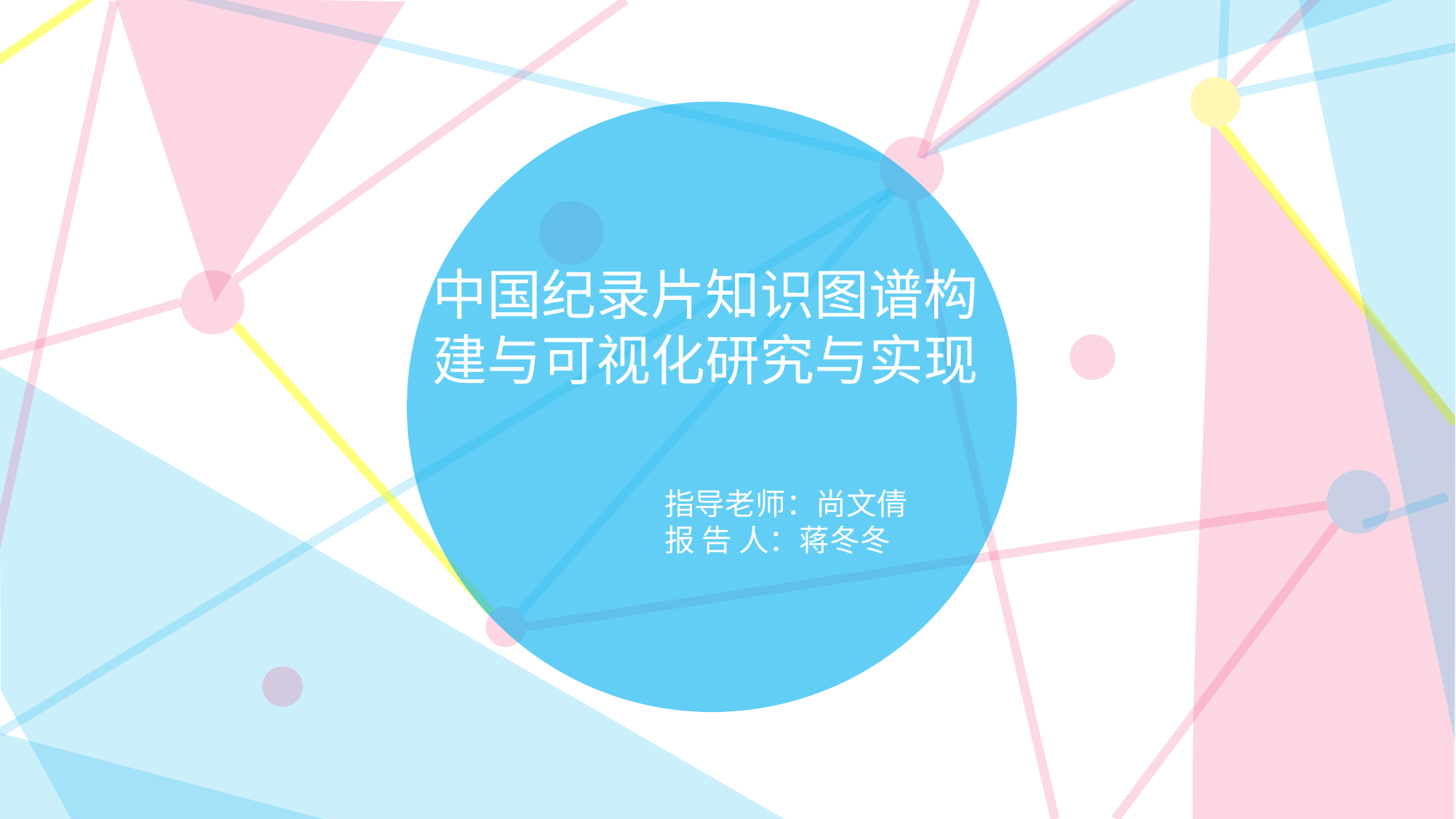

中国纪录片知识图谱构建与可视化研究与实现

指导老师：尚文倩
报 告 人：蒋冬冬